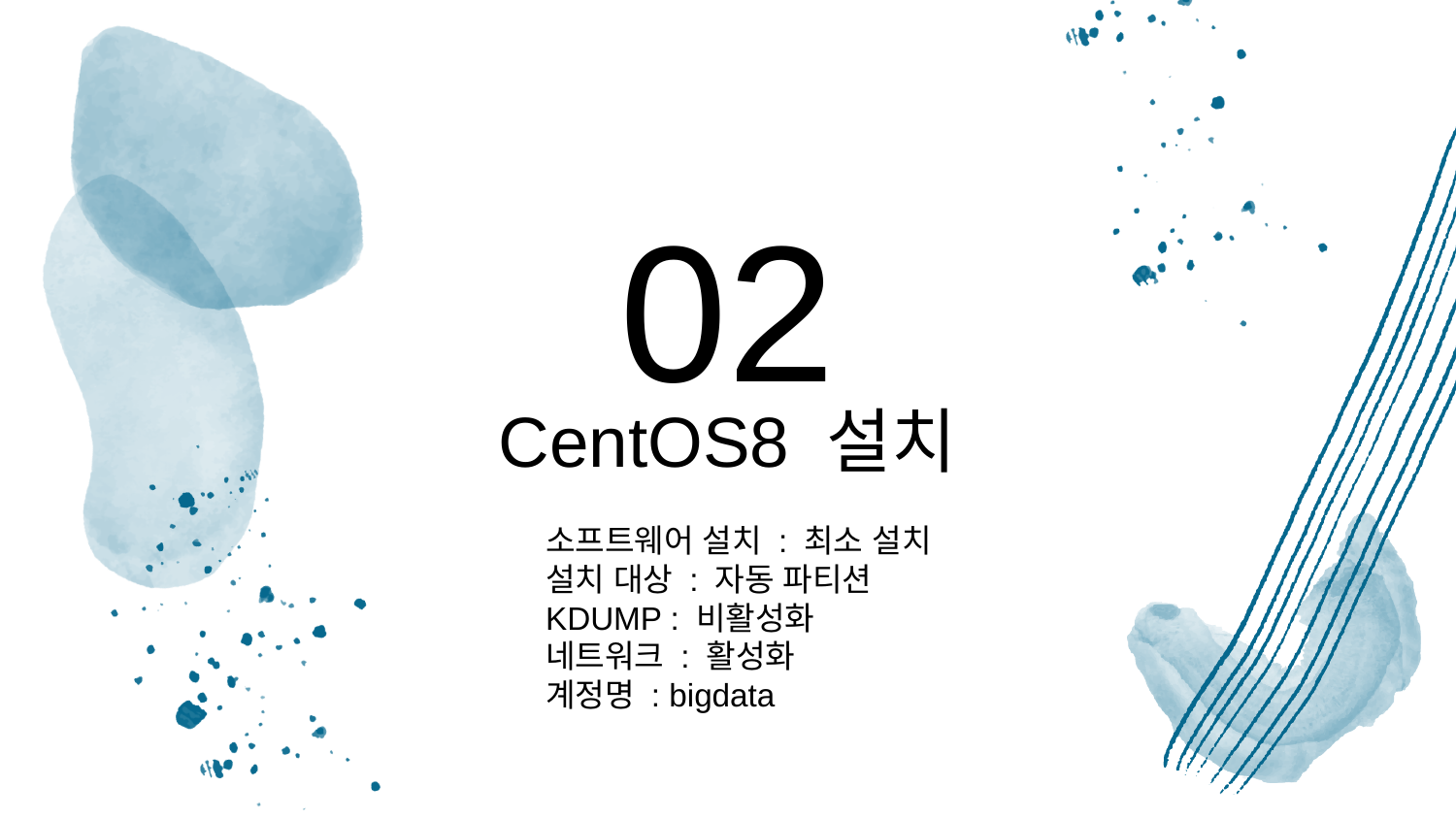

02
# CentOS8 설치
소프트웨어 설치 : 최소 설치
설치 대상 : 자동 파티션
KDUMP : 비활성화
네트워크 : 활성화
계정명 : bigdata